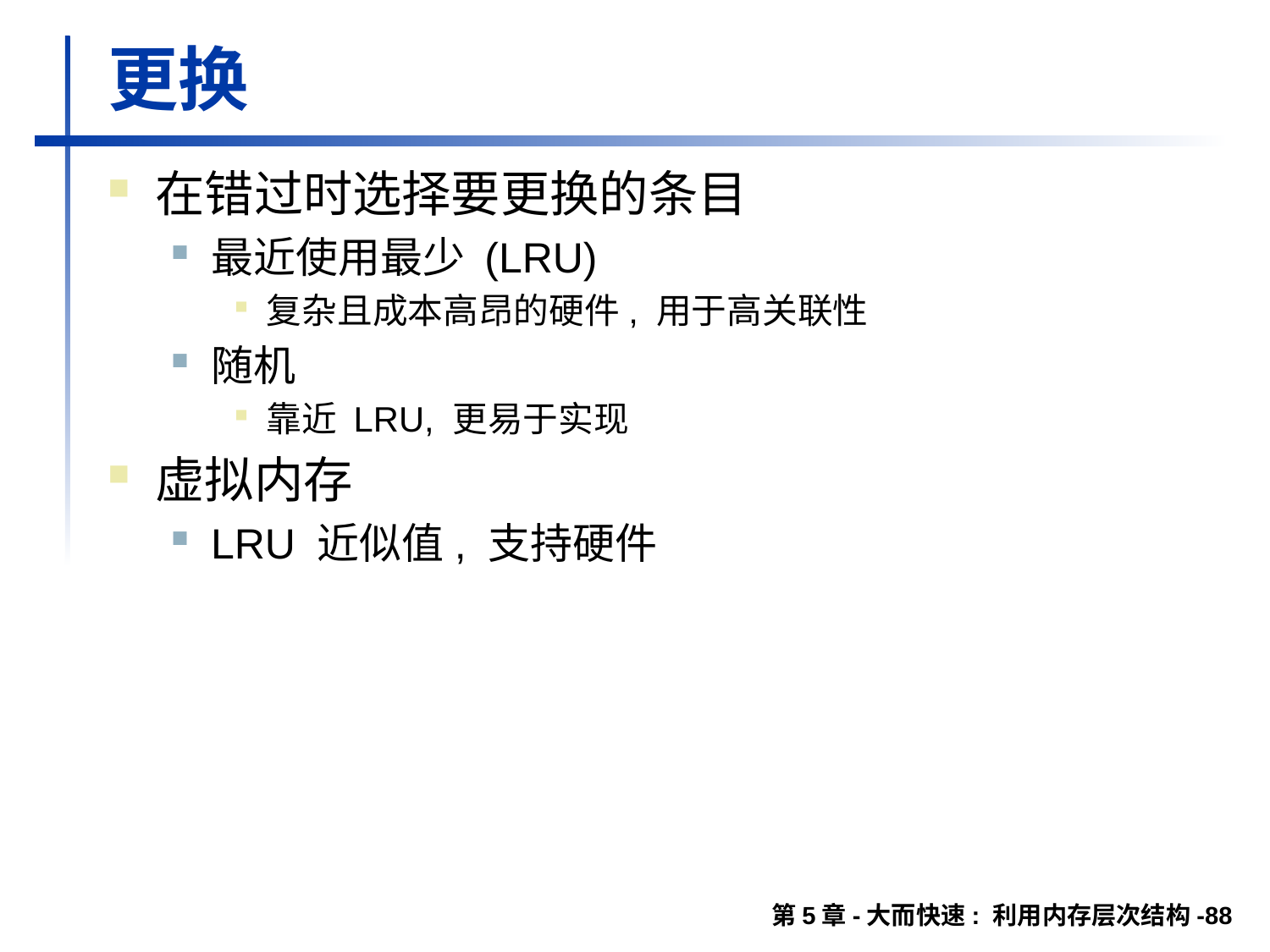

# 更换
在错过时选择要更换的条目
最近使用最少 (LRU)
复杂且成本高昂的硬件, 用于高关联性
随机
靠近 LRU, 更易于实现
虚拟内存
LRU 近似值, 支持硬件
第5章-大而快速: 利用内存层次结构-88